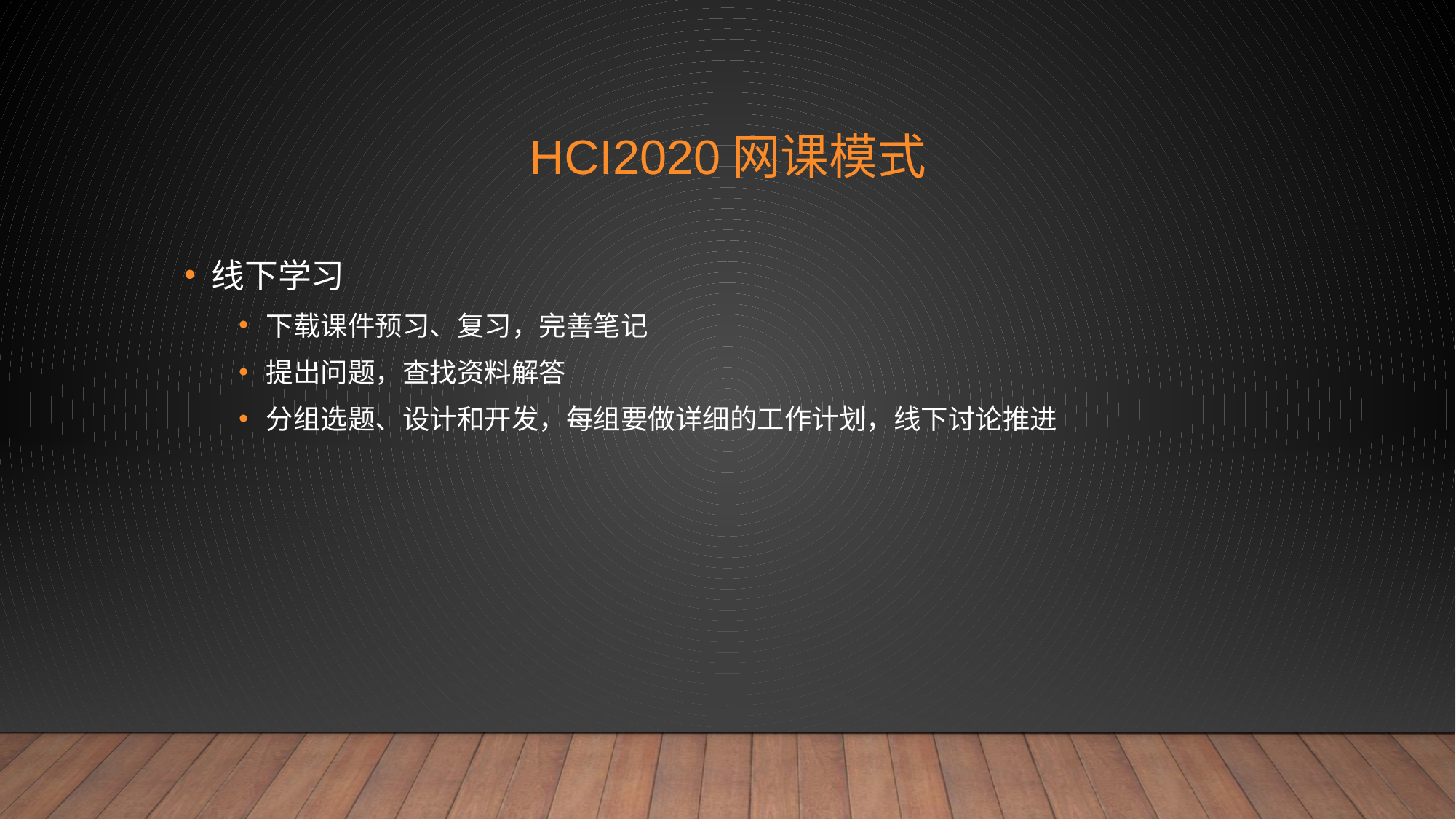

# HCI2020网课模式
线下学习
下载课件预习、复习，完善笔记
提出问题，查找资料解答
分组选题、设计和开发，每组要做详细的工作计划，线下讨论推进